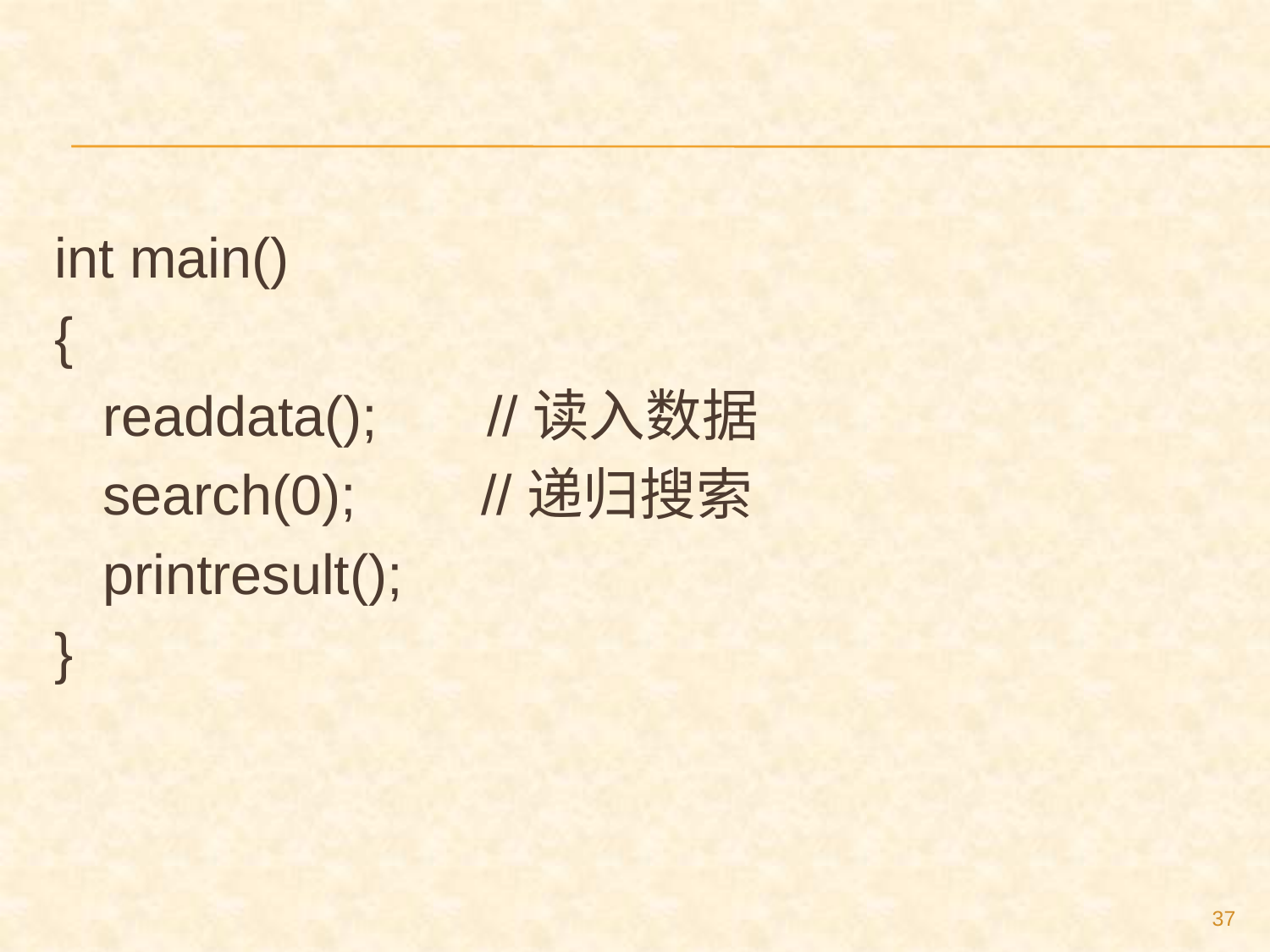

#
int main()
{
	readdata();       //读入数据
	search(0);        //递归搜索
	printresult();
}
37